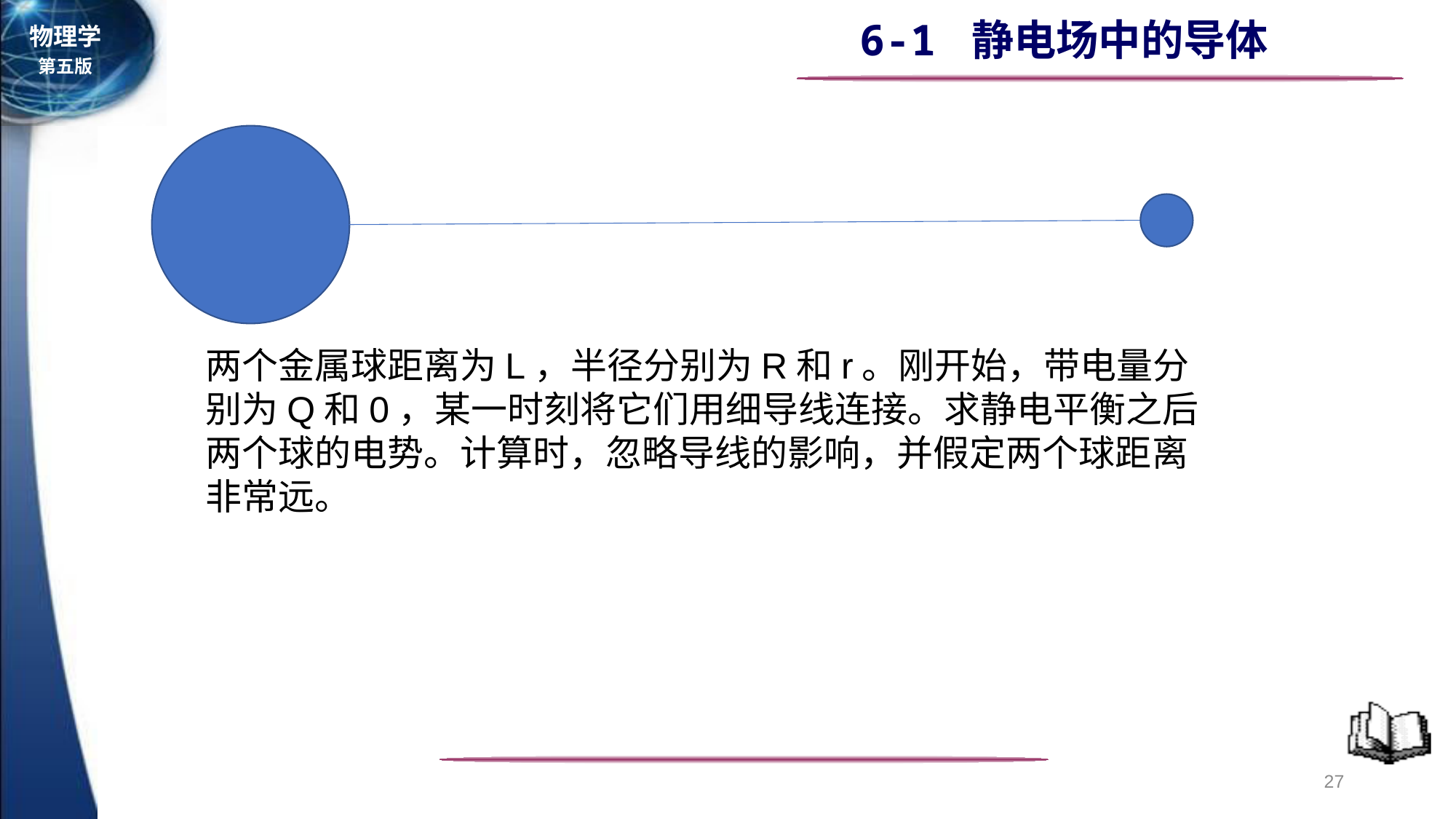

两个金属球距离为L，半径分别为R和r。刚开始，带电量分别为Q和0，某一时刻将它们用细导线连接。求静电平衡之后两个球的电势。计算时，忽略导线的影响，并假定两个球距离非常远。
27